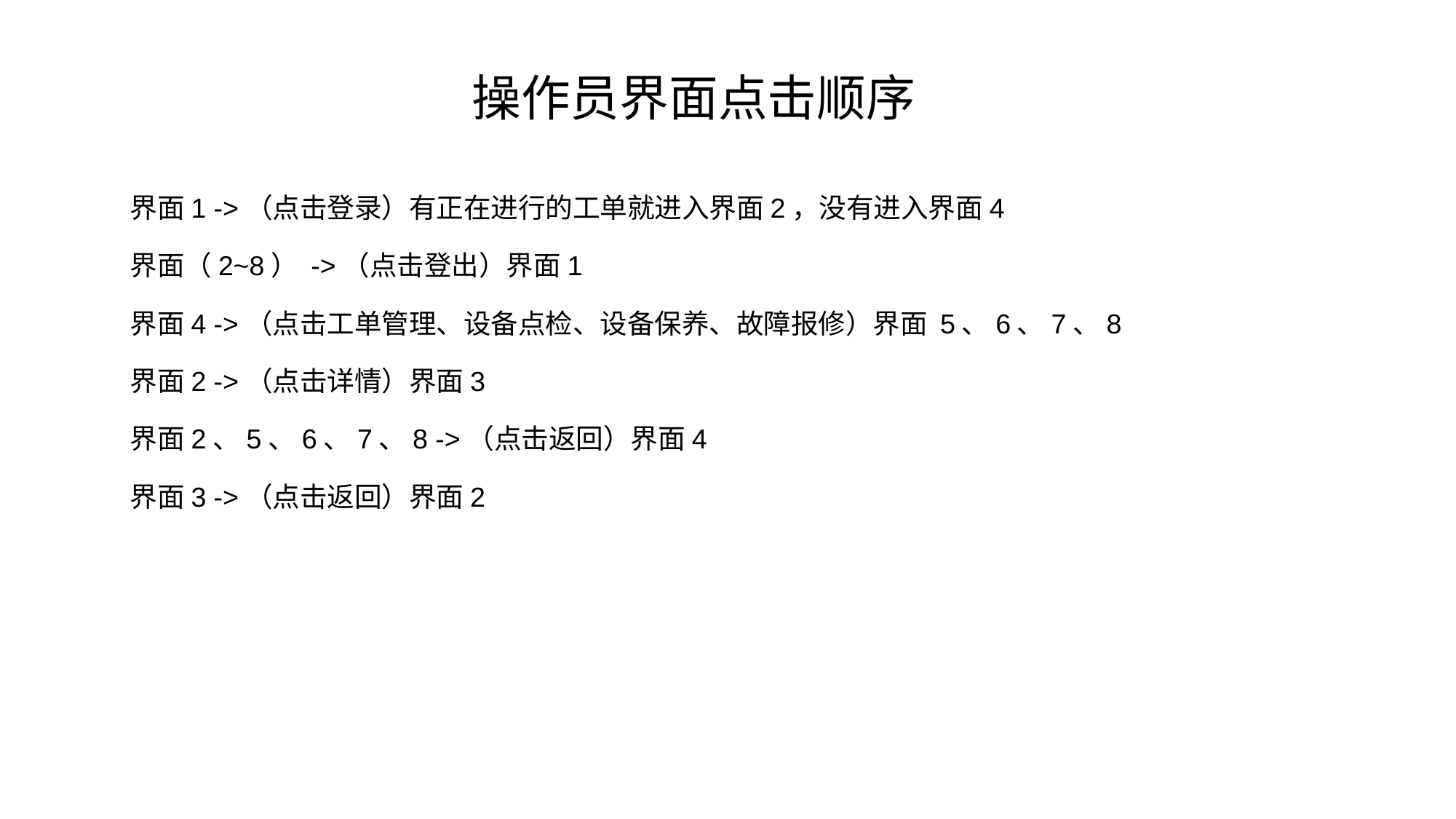

# 操作员界面点击顺序
  界面1 ->（点击登录）有正在进行的工单就进入界面2，没有进入界面4
  界面（2~8） ->（点击登出）界面1
  界面4 ->（点击工单管理、设备点检、设备保养、故障报修）界面 5、6、7、8
  界面2 ->（点击详情）界面3
  界面2、5、6、7、8 ->（点击返回）界面4
  界面3 ->（点击返回）界面2